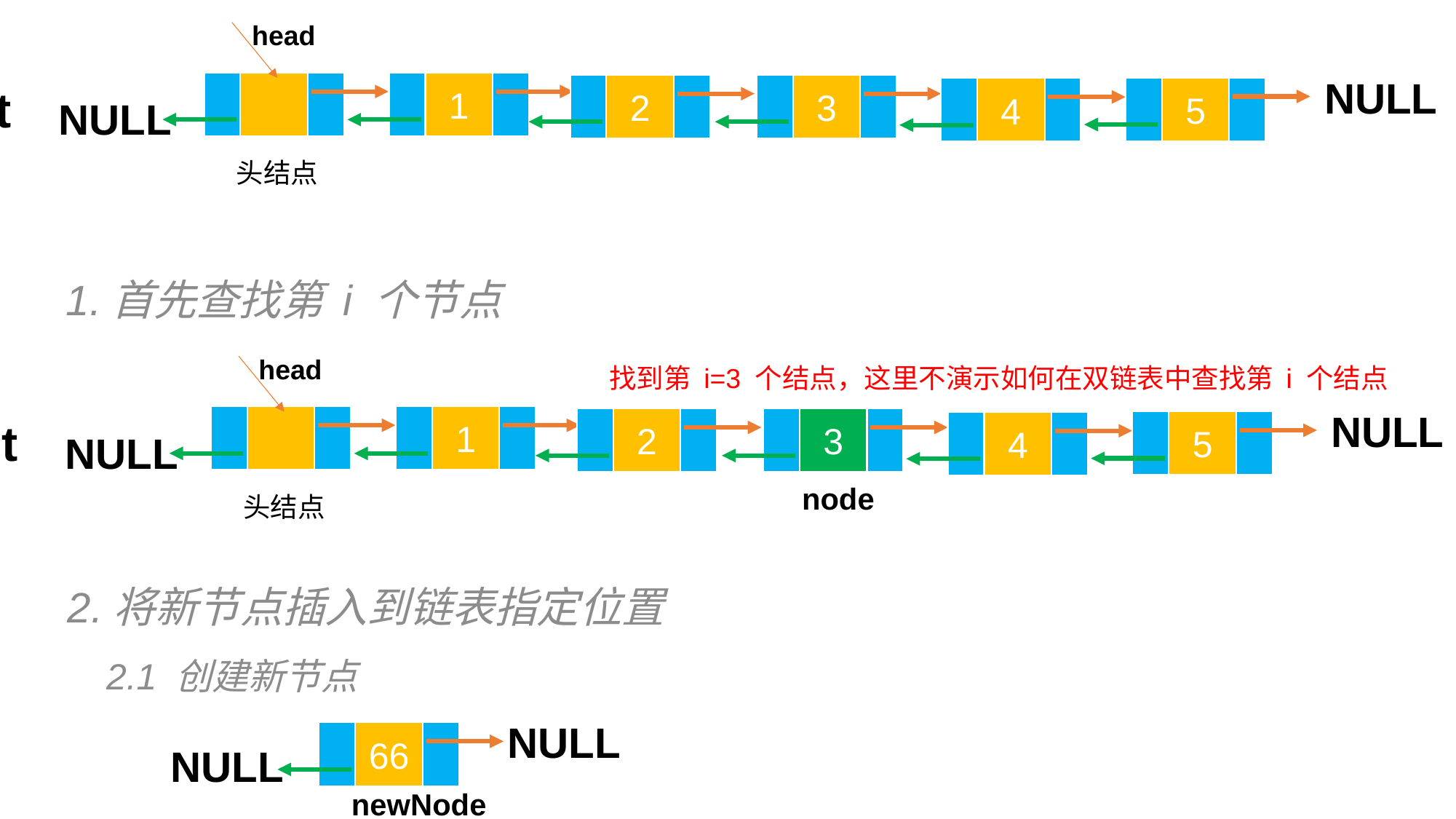

head
NULL

1

list
i=3

2

3

5

4

NULL
头结点
ele=66
1.首先查找第 i 个节点
head
找到第 i=3 个结点，这里不演示如何在双链表中查找第 i 个结点
NULL

1

list

2

3

5

4

NULL
node
头结点
2.将新节点插入到链表指定位置
2.1 创建新节点
NULL

66

NULL
newNode
2.2 将新节点插入到链表中
head
node 表示第 i 个结点，temp 表示第 i-1 个结点（即第 i 个结点的前驱结点）
NULL

1

list

2

3

5

4

NULL
temp
node
头结点
NULL

66

NULL
newNode

②node->prior=newNode;
③temp->next=newNode;
NULL

1

list

2

3

5

4

NULL
temp
node
头结点
NULL

66

NULL
newNode
①newNode->next=node;
④newNode->prior=temp;